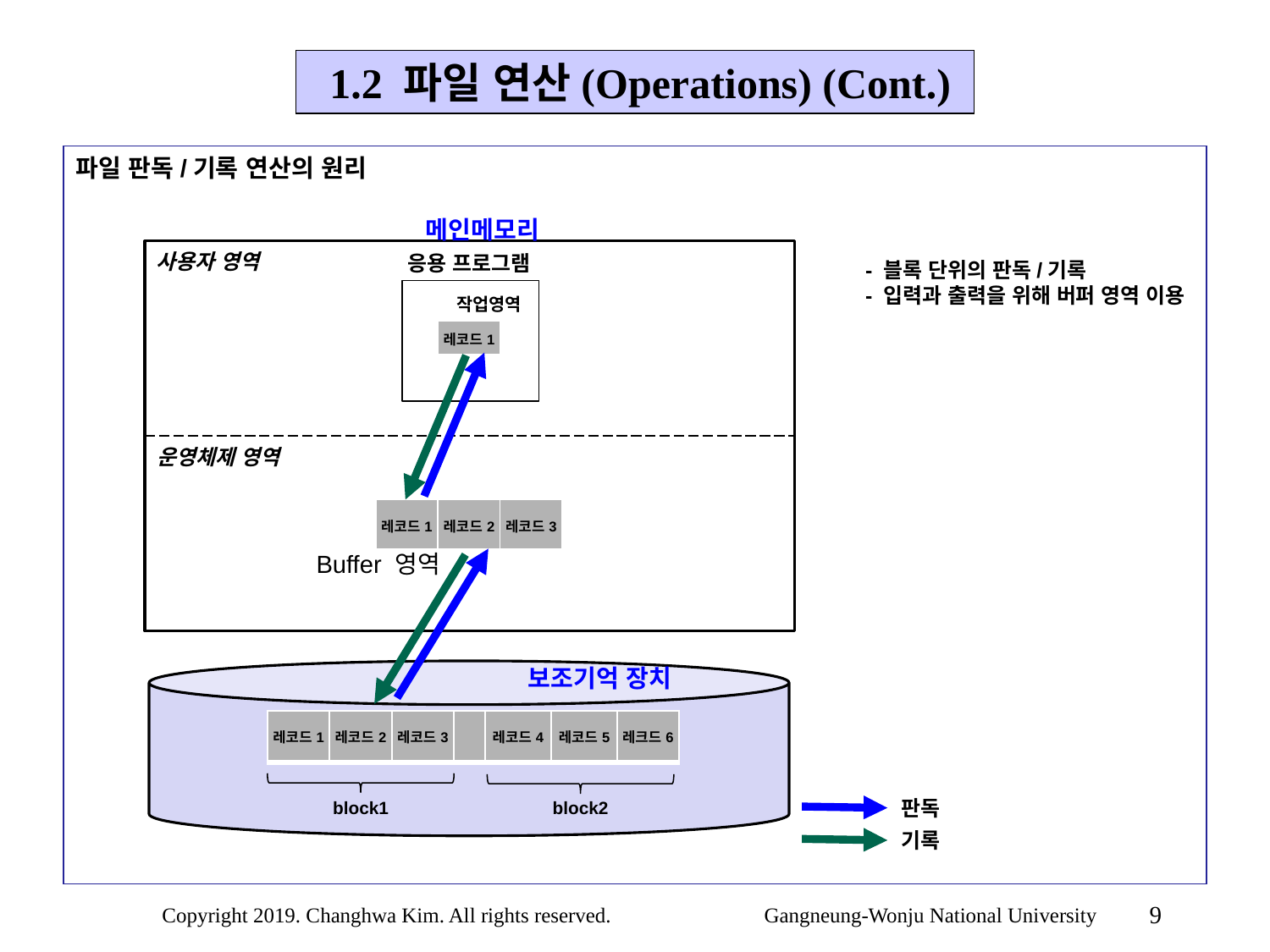

1.2 파일 연산(Operations) (Cont.)
파일 판독/기록 연산의 원리
메인메모리

사용자 영역
응용 프로그램
- 블록 단위의 판독/기록
- 입력과 출력을 위해 버퍼 영역 이용

작업영역
| 레코드1 |
| --- |
운영체제 영역
| 레코드1 | 레코드2 | 레코드3 |
| --- | --- | --- |
Buffer 영역
보조기억 장치

| 레코드1 | 레코드2 | 레코드3 |  | 레코드4 | 레코드5 | 레크드6 |
| --- | --- | --- | --- | --- | --- | --- |
판독
block1
block2
기록
9
Copyright 2019. Changhwa Kim. All rights reserved.                             Gangneung-Wonju National University